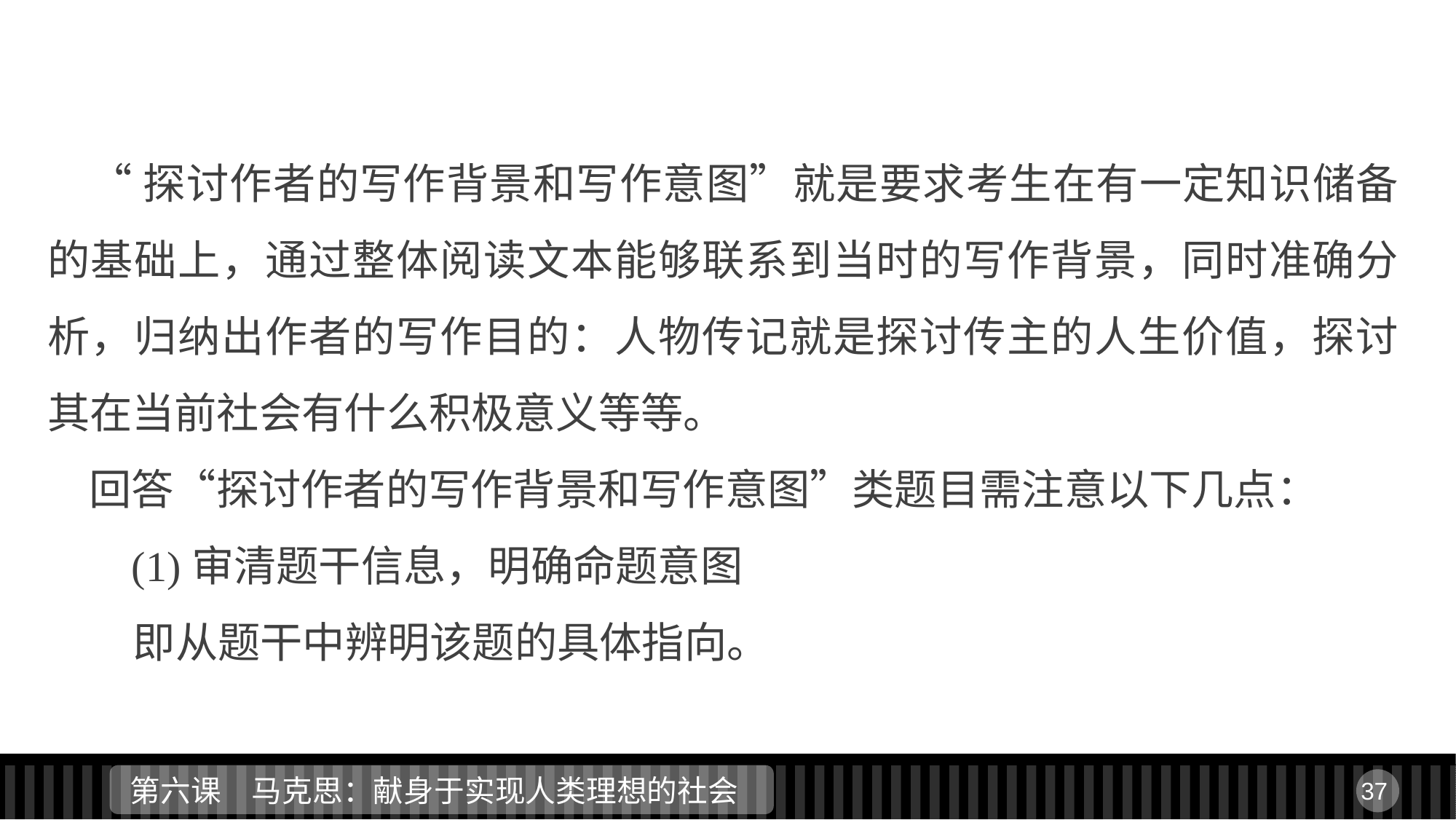

“探讨作者的写作背景和写作意图”就是要求考生在有一定知识储备的基础上，通过整体阅读文本能够联系到当时的写作背景，同时准确分析，归纳出作者的写作目的：人物传记就是探讨传主的人生价值，探讨其在当前社会有什么积极意义等等。
           回答“探讨作者的写作背景和写作意图”类题目需注意以下几点：
        (1)审清题干信息，明确命题意图
        即从题干中辨明该题的具体指向。